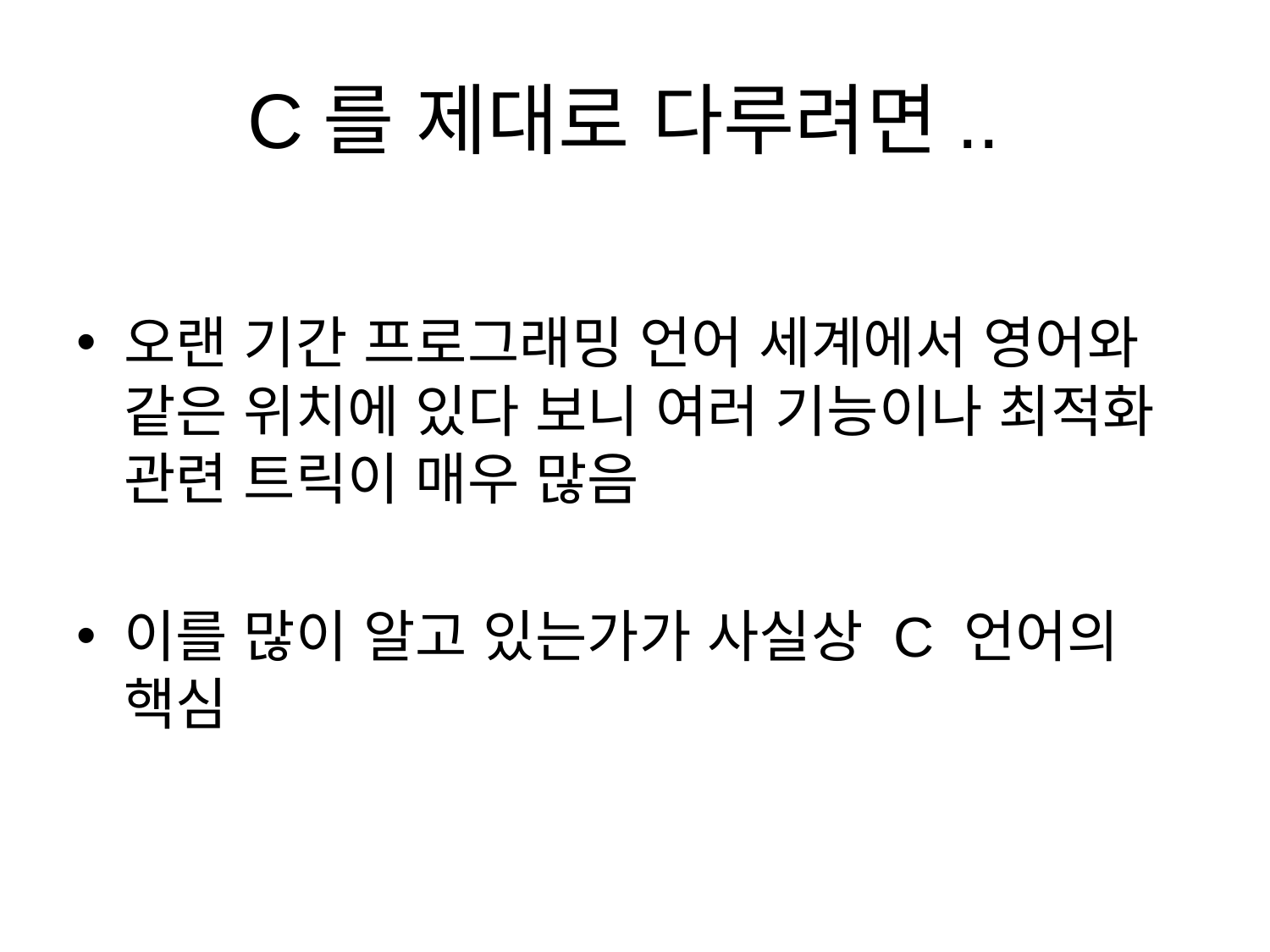

# C를 제대로 다루려면..

오랜 기간 프로그래밍 언어 세계에서 영어와 같은 위치에 있다 보니 여러 기능이나 최적화 관련 트릭이 매우 많음

이를 많이 알고 있는가가 사실상 C 언어의 핵심